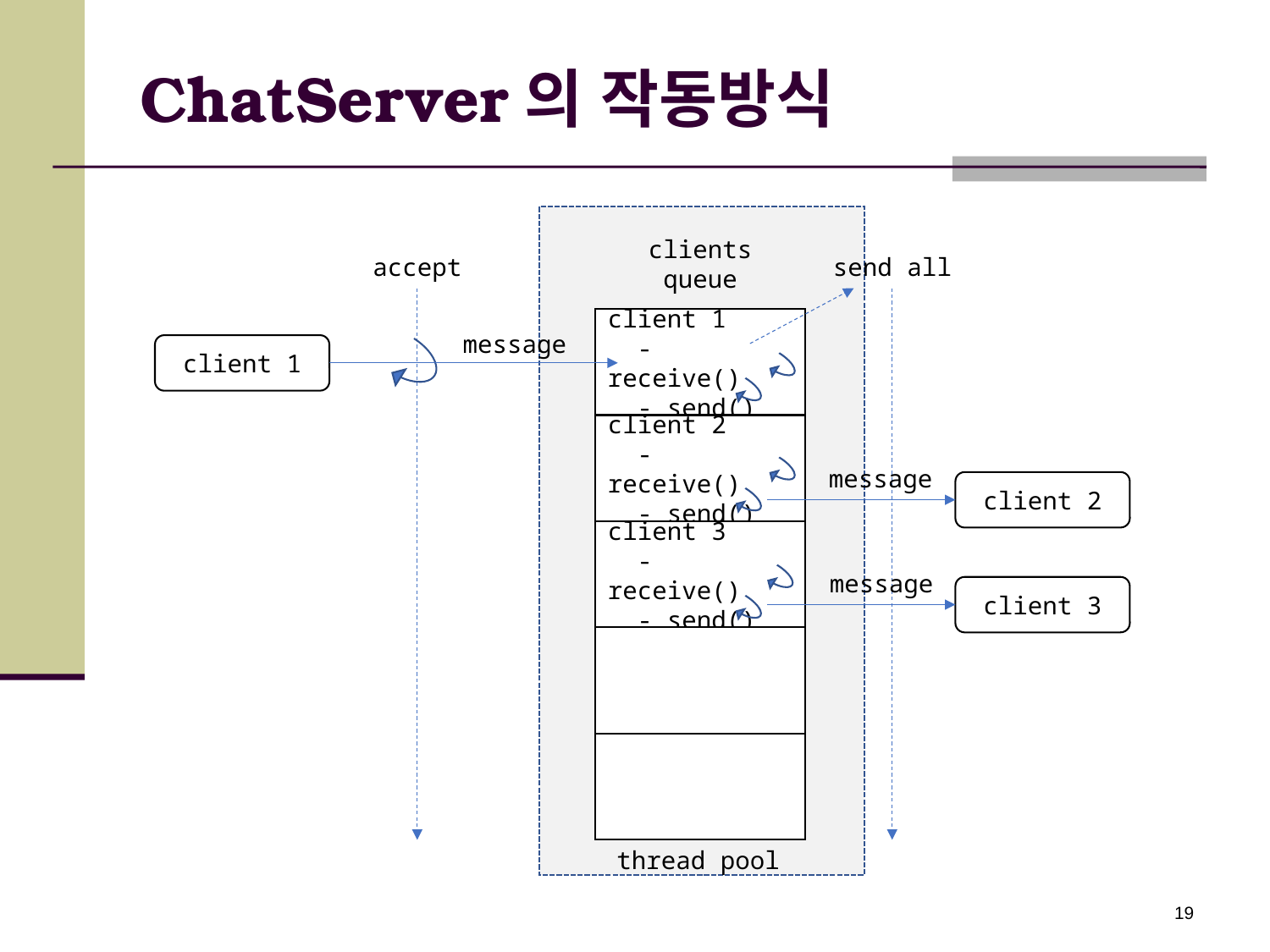

# ChatServer의 작동방식

clients
queue
client 1
  - receive()
  - send()
client 2
  - receive()
  - send()
client 3
  - receive()
  - send()

accept
send all
message
client 1

message
client 2
message
client 3
thread pool
19